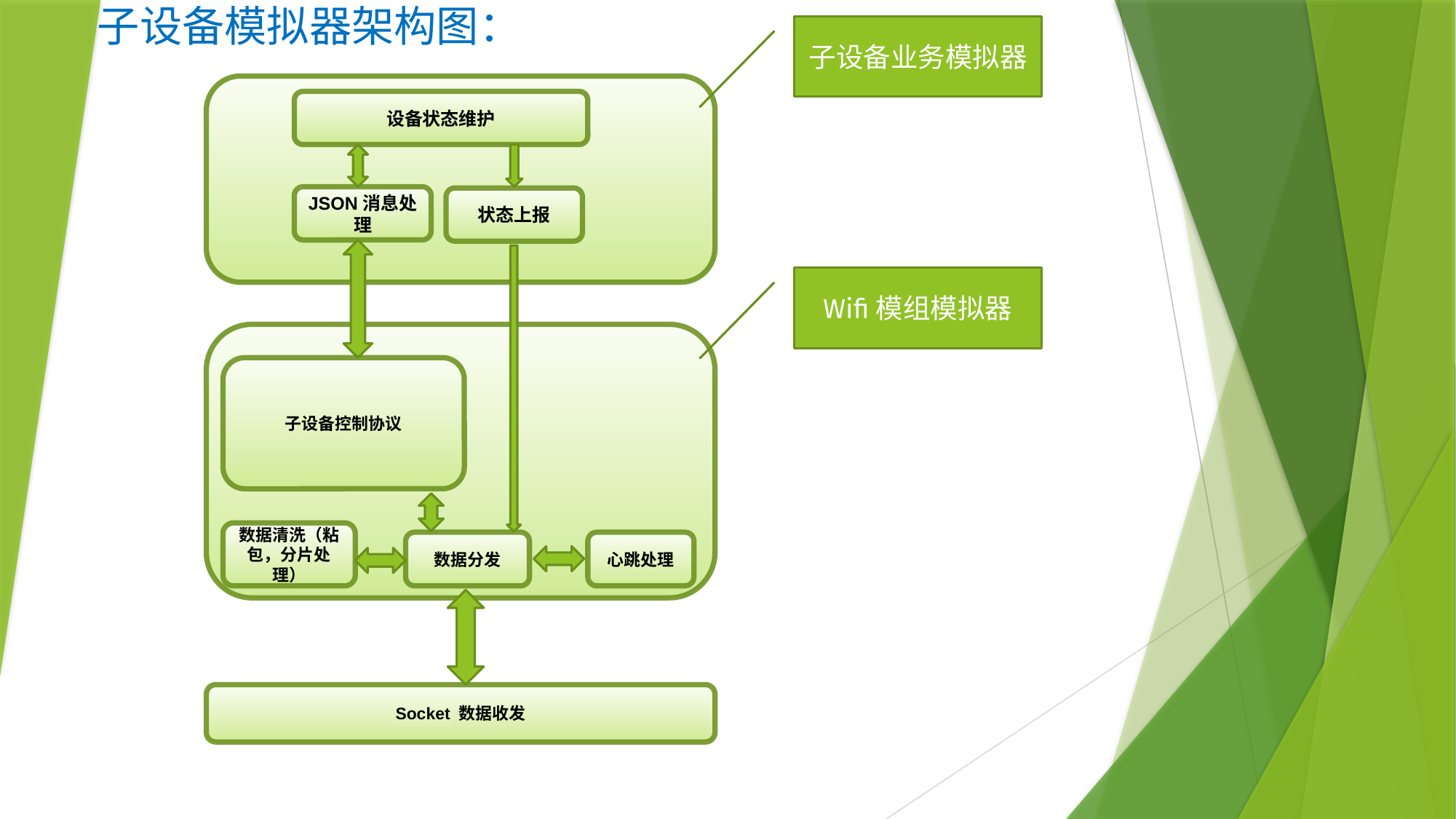

子设备模拟器架构图：
子设备业务模拟器

设备状态维护

JSON消息处理
状态上报

Wifi模组模拟器

子设备控制协议

数据清洗（粘包，分片处理）
数据分发
心跳处理

Socket 数据收发